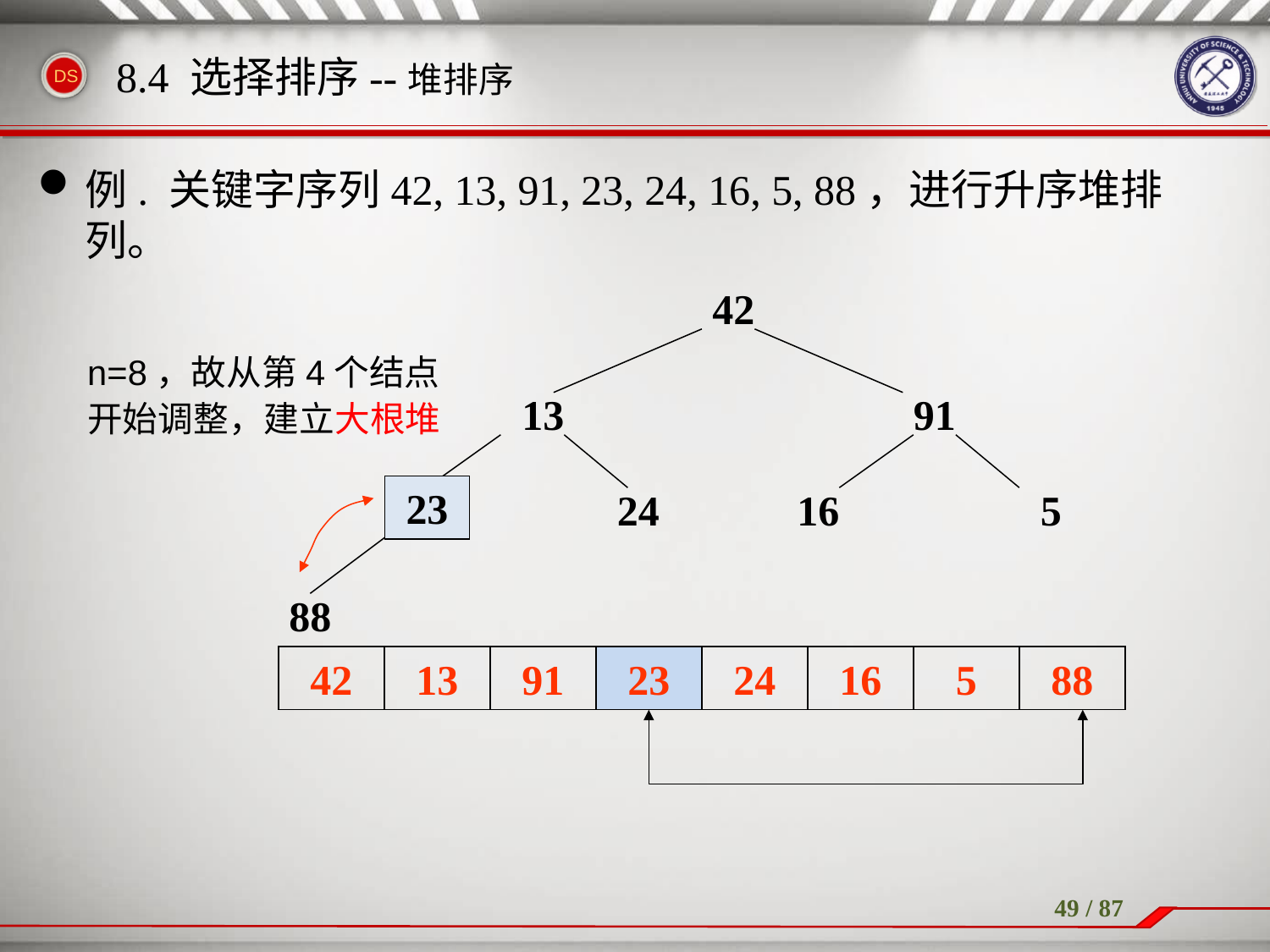

例. 关键字序列42, 13, 91, 23, 24, 16, 5, 88，进行升序堆排列。

8.4 选择排序--堆排序
42

n=8，故从第4个结点开始调整，建立大根堆
13
91

23
23
24
16
5

88
42
13
91
23
24
16
5
88